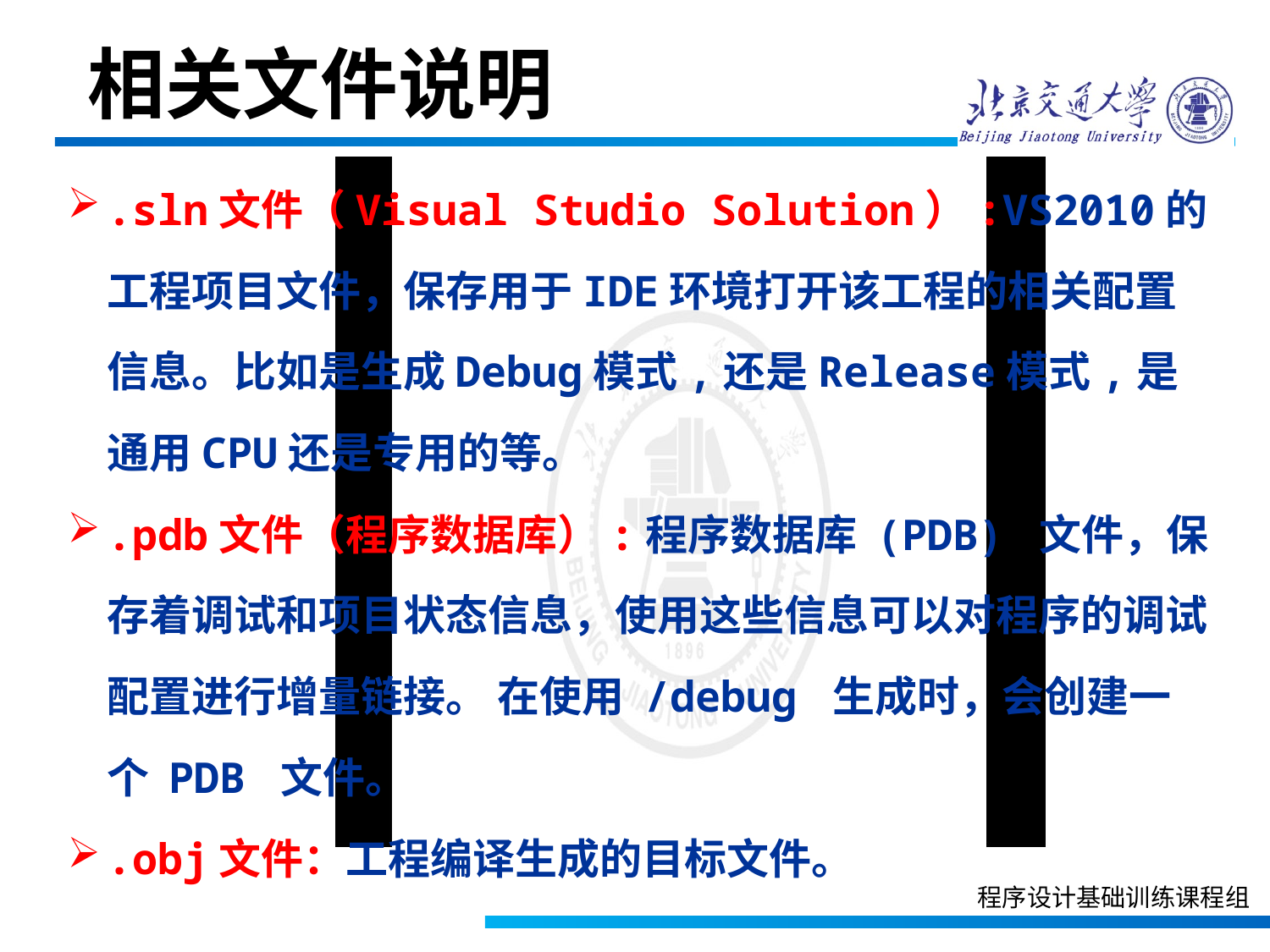

相关文件说明
.sln文件（Visual Studio Solution）:VS2010的工程项目文件，保存用于IDE环境打开该工程的相关配置信息。比如是生成Debug模式,还是Release模式,是通用CPU还是专用的等。
.pdb文件（程序数据库）:程序数据库 (PDB) 文件，保存着调试和项目状态信息，使用这些信息可以对程序的调试配置进行增量链接。 在使用 /debug 生成时，会创建一个 PDB 文件。
.obj文件：工程编译生成的目标文件。
程序设计基础训练课程组